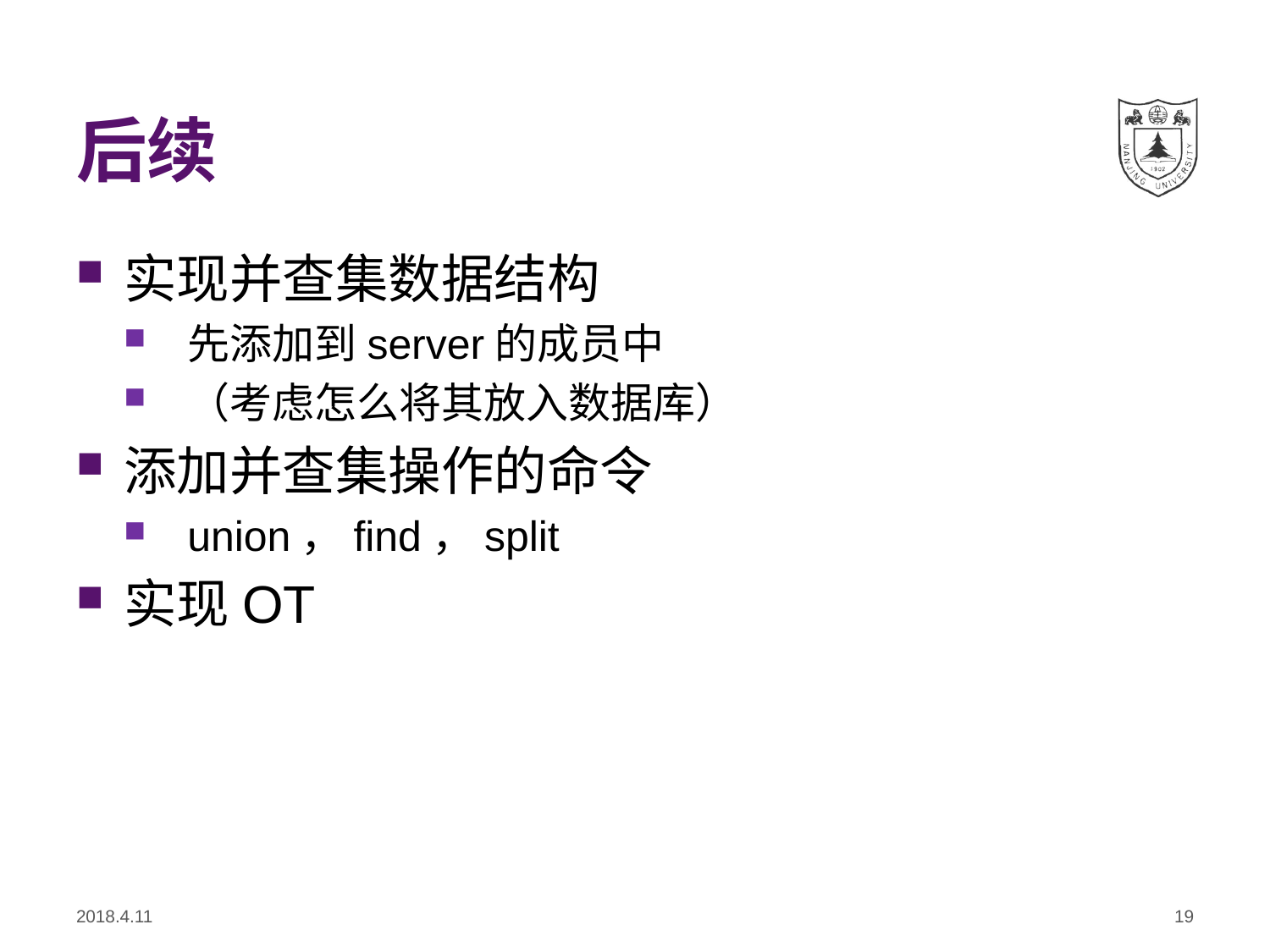

# 后续
实现并查集数据结构
先添加到server的成员中
（考虑怎么将其放入数据库）
添加并查集操作的命令
union，find，split
实现OT
2018.4.11

19